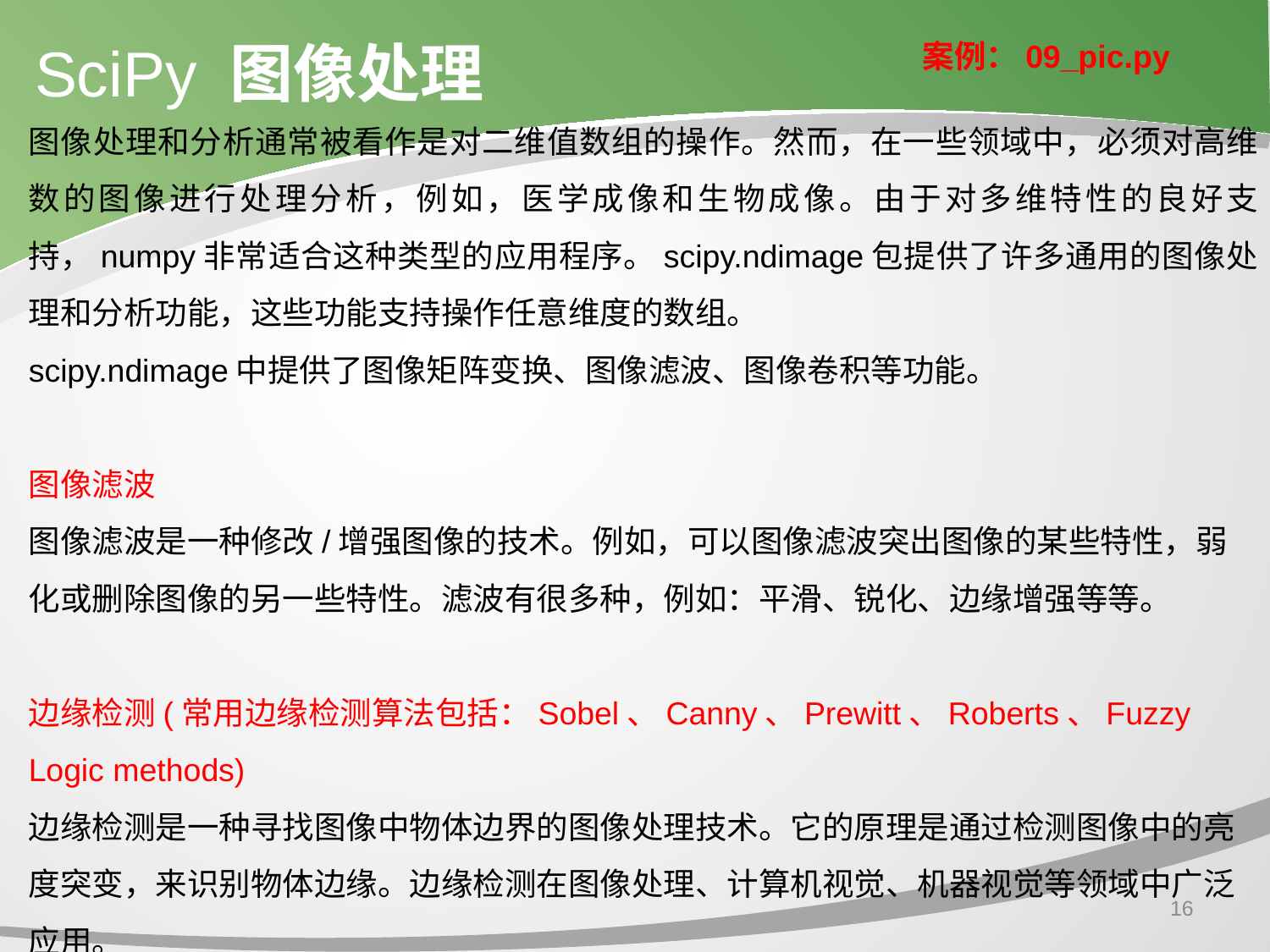

# SciPy 图像处理
案例：09_pic.py
图像处理和分析通常被看作是对二维值数组的操作。然而，在一些领域中，必须对高维数的图像进行处理分析，例如，医学成像和生物成像。由于对多维特性的良好支持，numpy非常适合这种类型的应用程序。scipy.ndimage包提供了许多通用的图像处理和分析功能，这些功能支持操作任意维度的数组。
scipy.ndimage中提供了图像矩阵变换、图像滤波、图像卷积等功能。

图像滤波
图像滤波是一种修改/增强图像的技术。例如，可以图像滤波突出图像的某些特性，弱化或删除图像的另一些特性。滤波有很多种，例如：平滑、锐化、边缘增强等等。

边缘检测(常用边缘检测算法包括：Sobel、Canny、Prewitt、Roberts、Fuzzy Logic methods)
边缘检测是一种寻找图像中物体边界的图像处理技术。它的原理是通过检测图像中的亮度突变，来识别物体边缘。边缘检测在图像处理、计算机视觉、机器视觉等领域中广泛应用。
16